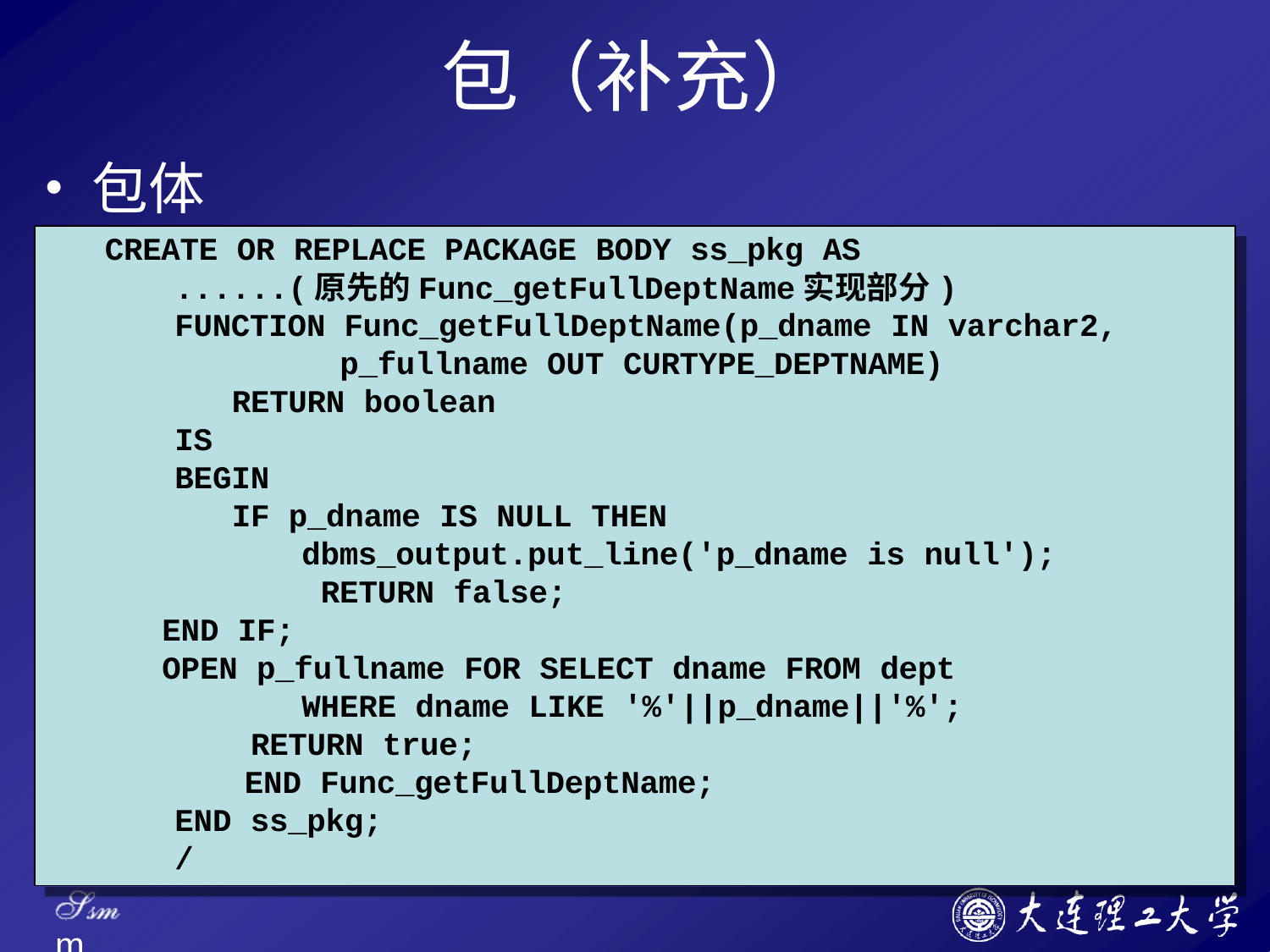

# 包（补充）
包体

CREATE OR REPLACE PACKAGE BODY ss_pkg AS
......(原先的Func_getFullDeptName实现部分)
FUNCTION Func_getFullDeptName(p_dname IN varchar2,
p_fullname OUT CURTYPE_DEPTNAME)
RETURN boolean
IS  BEGIN
IF p_dname IS NULL THEN  dbms_output.put_line('p_dname is null');  RETURN false;
END IF;
OPEN p_fullname FOR SELECT dname FROM dept
WHERE dname LIKE '%'||p_dname||'%';  RETURN true;
END Func_getFullDeptName;
END ss_pkg;
/

Ssm